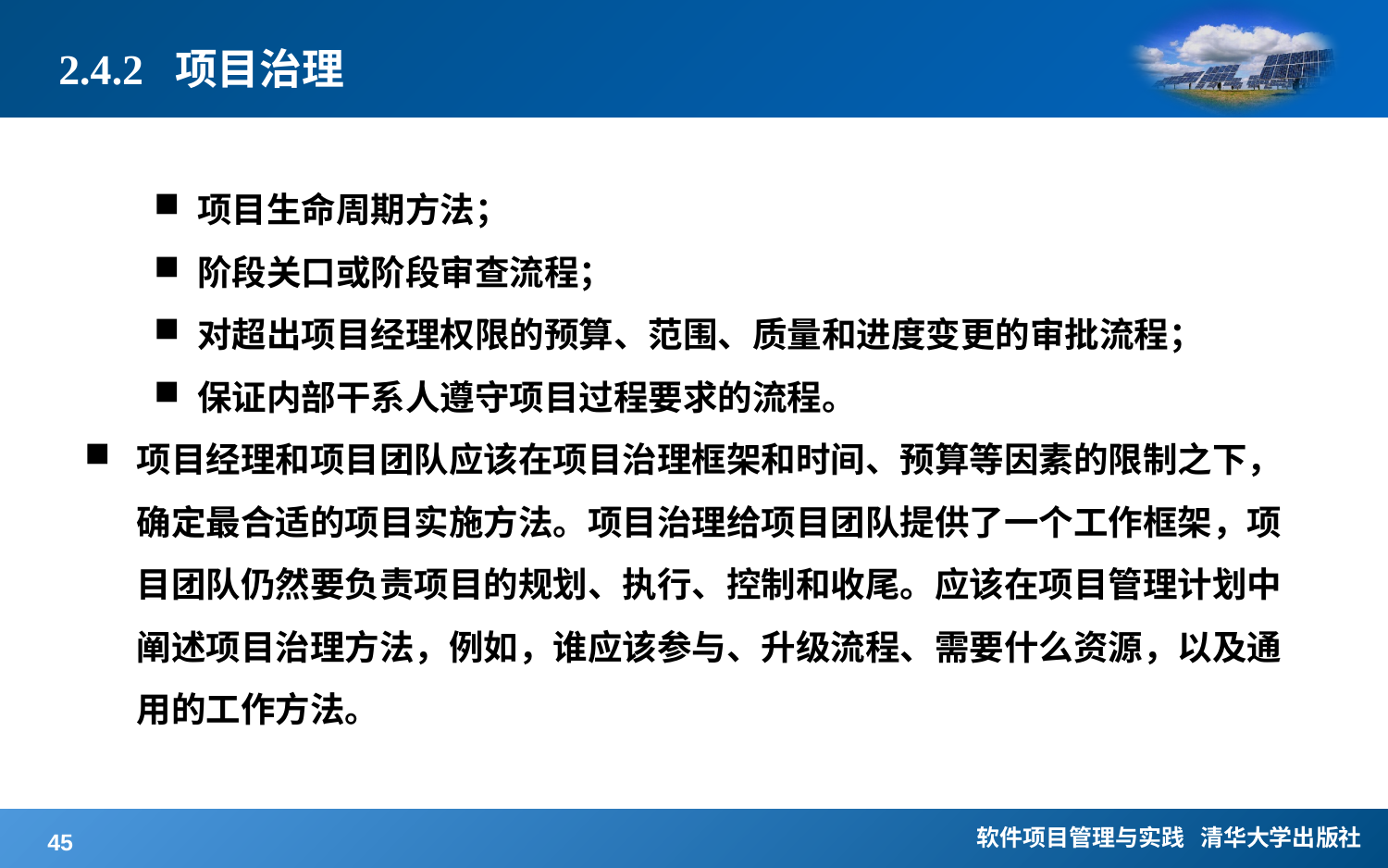

# 2.4.2  项目治理
项目生命周期方法；
阶段关口或阶段审查流程；
对超出项目经理权限的预算、范围、质量和进度变更的审批流程；
保证内部干系人遵守项目过程要求的流程。
项目经理和项目团队应该在项目治理框架和时间、预算等因素的限制之下，确定最合适的项目实施方法。项目治理给项目团队提供了一个工作框架，项目团队仍然要负责项目的规划、执行、控制和收尾。应该在项目管理计划中阐述项目治理方法，例如，谁应该参与、升级流程、需要什么资源，以及通用的工作方法。